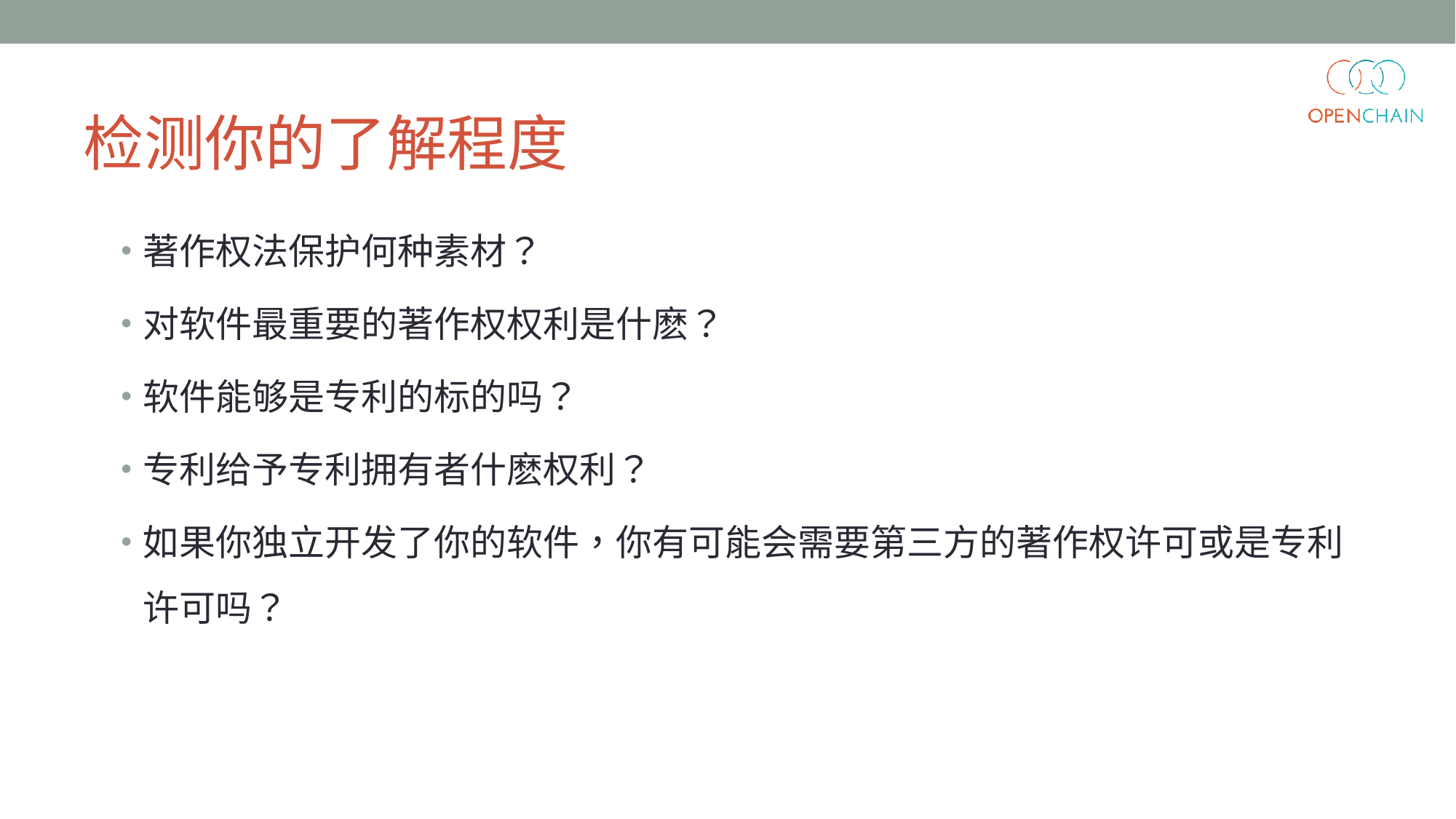

# 检测你的了解程度
著作权法保护何种素材？
对软件最重要的著作权权利是什麽？
软件能够是专利的标的吗？
专利给予专利拥有者什麽权利？
如果你独立开发了你的软件，你有可能会需要第三方的著作权许可或是专利许可吗？